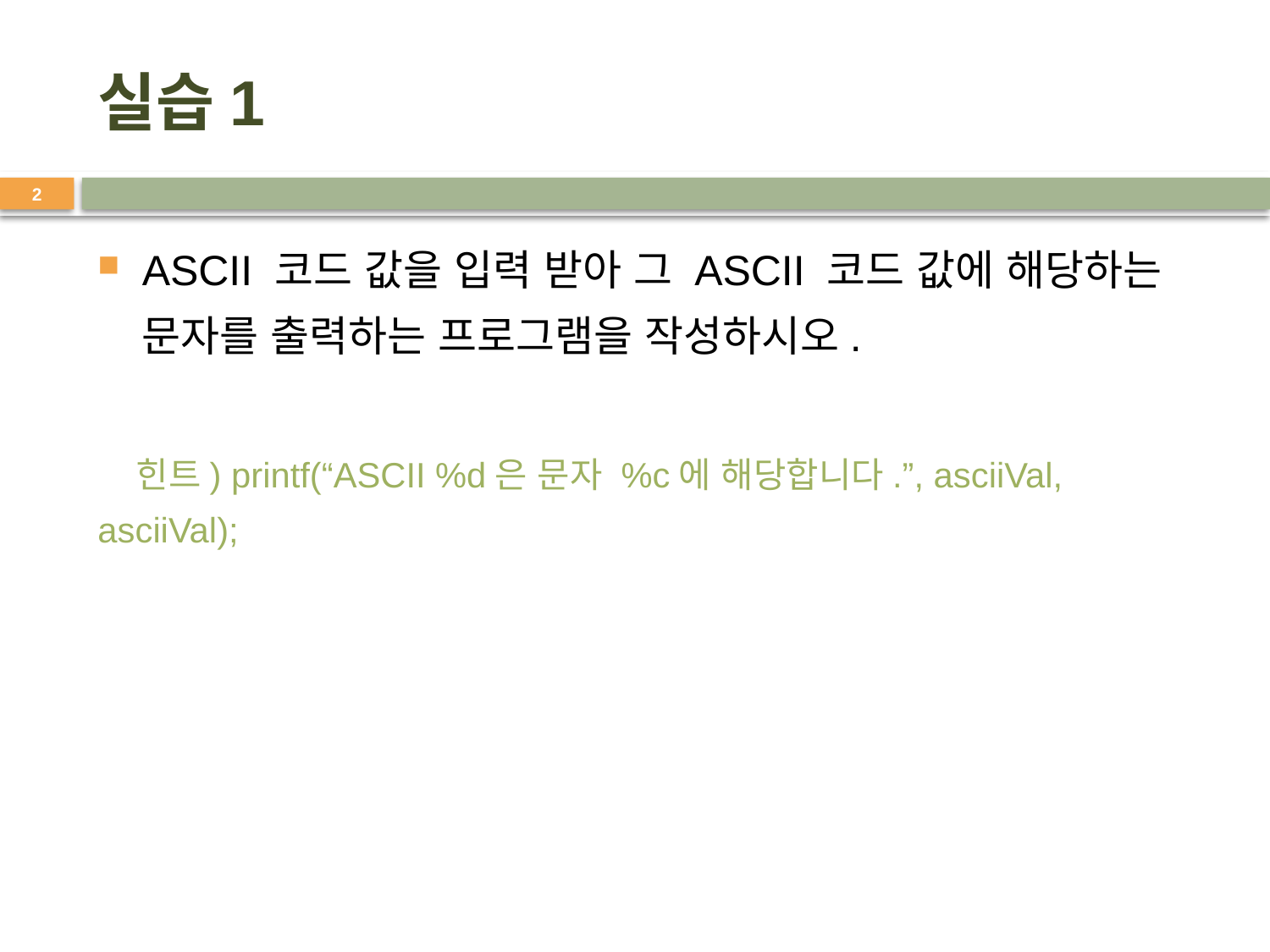

# 실습1
2
ASCII 코드 값을 입력 받아 그 ASCII 코드 값에 해당하는 문자를 출력하는 프로그램을 작성하시오.

   힌트) printf(“ASCII %d은 문자 %c에 해당합니다.”, asciiVal, asciiVal);